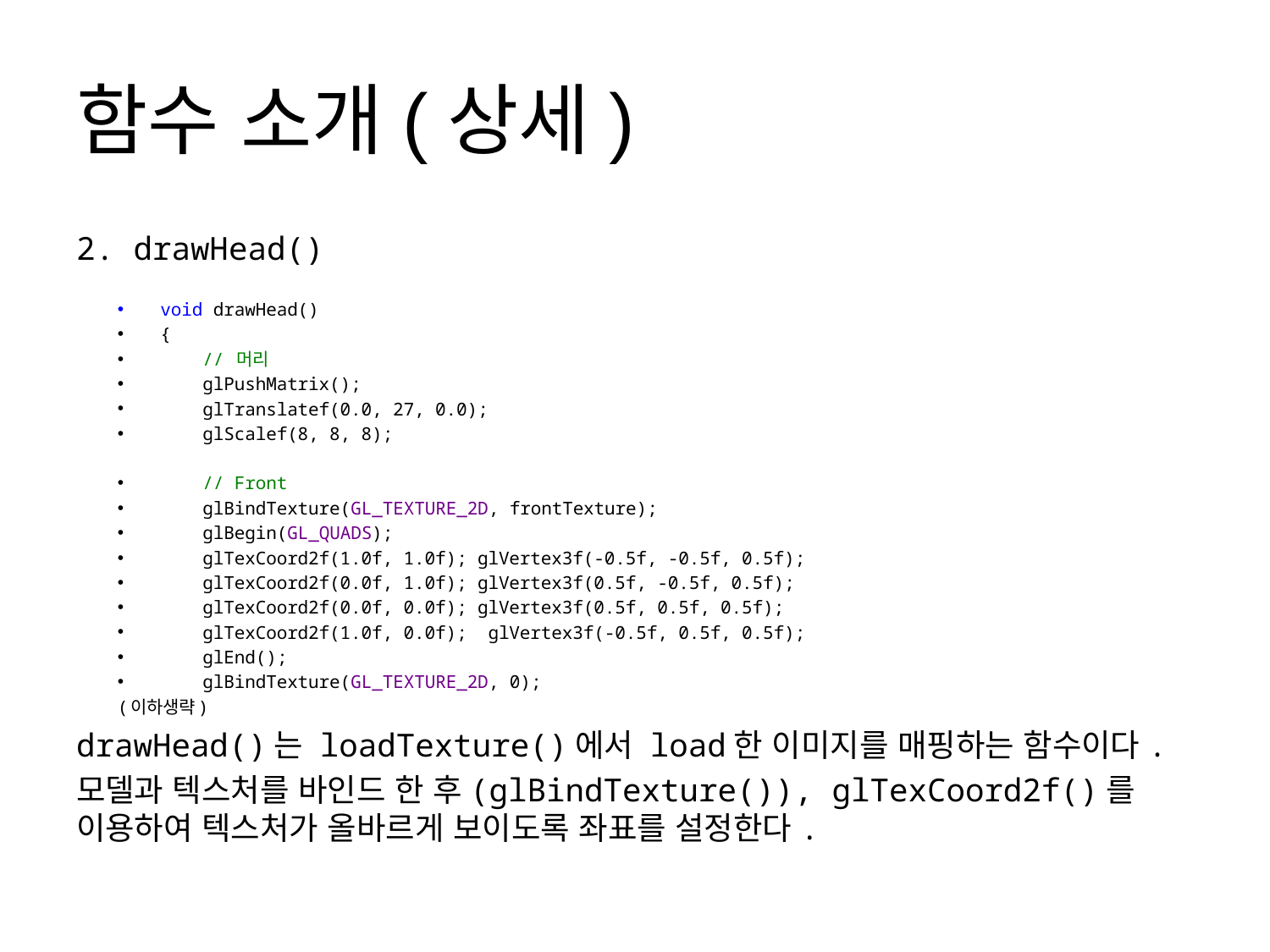

# 함수 소개(상세)
2. drawHead()
void drawHead()
{
    // 머리
    glPushMatrix();
    glTranslatef(0.0, 27, 0.0);
    glScalef(8, 8, 8);

    // Front
    glBindTexture(GL_TEXTURE_2D, frontTexture);
    glBegin(GL_QUADS);
    glTexCoord2f(1.0f, 1.0f); glVertex3f(-0.5f, -0.5f, 0.5f);
    glTexCoord2f(0.0f, 1.0f); glVertex3f(0.5f, -0.5f, 0.5f);
    glTexCoord2f(0.0f, 0.0f); glVertex3f(0.5f, 0.5f, 0.5f);
    glTexCoord2f(1.0f, 0.0f);  glVertex3f(-0.5f, 0.5f, 0.5f);
    glEnd();
    glBindTexture(GL_TEXTURE_2D, 0);
(이하생략)
drawHead()는 loadTexture()에서 load한 이미지를 매핑하는 함수이다.
모델과 텍스처를 바인드 한 후(glBindTexture()), glTexCoord2f()를 이용하여 텍스처가 올바르게 보이도록 좌표를 설정한다.